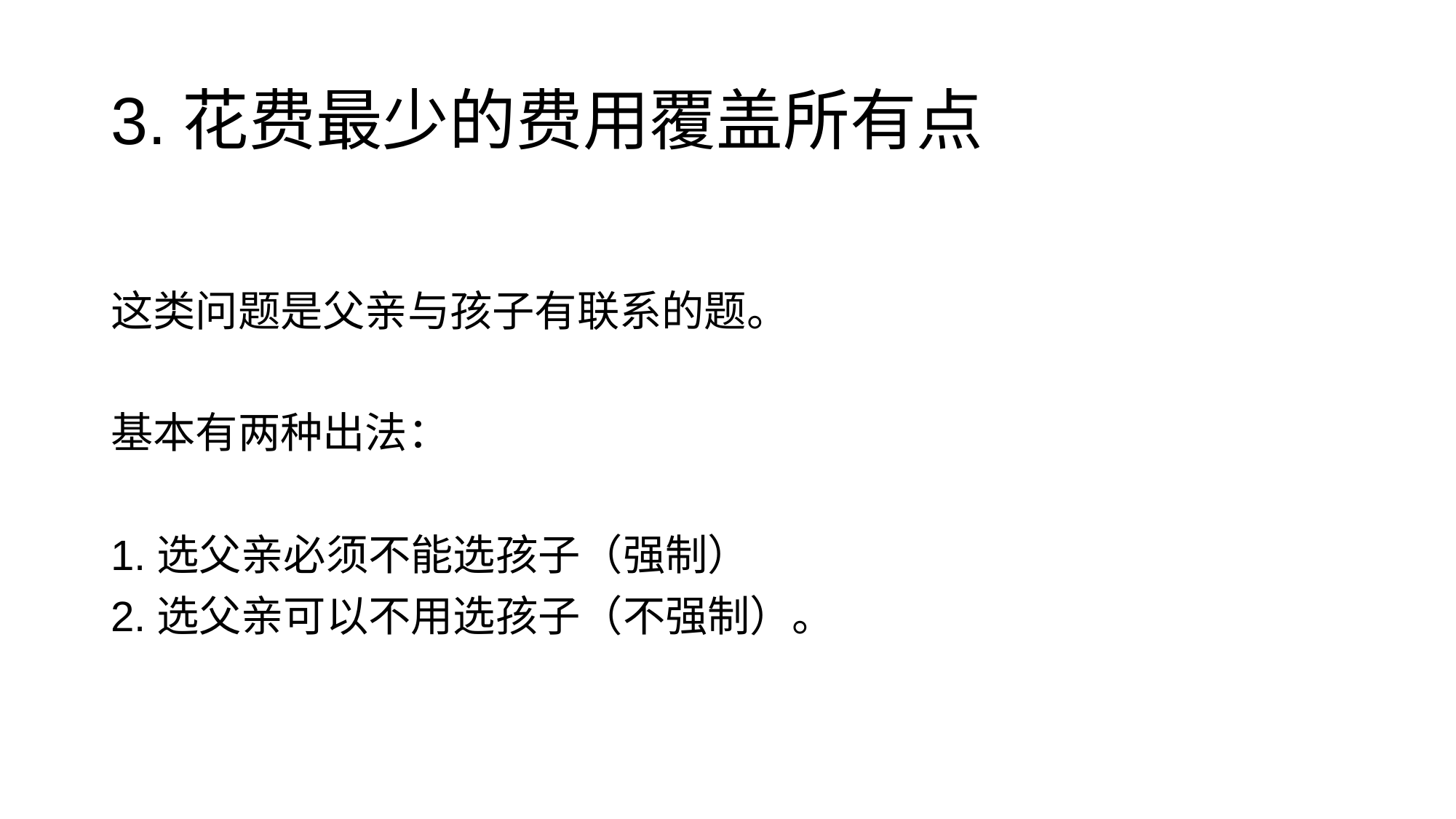

# 3.花费最少的费用覆盖所有点

这类问题是父亲与孩子有联系的题。

基本有两种出法：

1.选父亲必须不能选孩子（强制）
2.选父亲可以不用选孩子（不强制）。